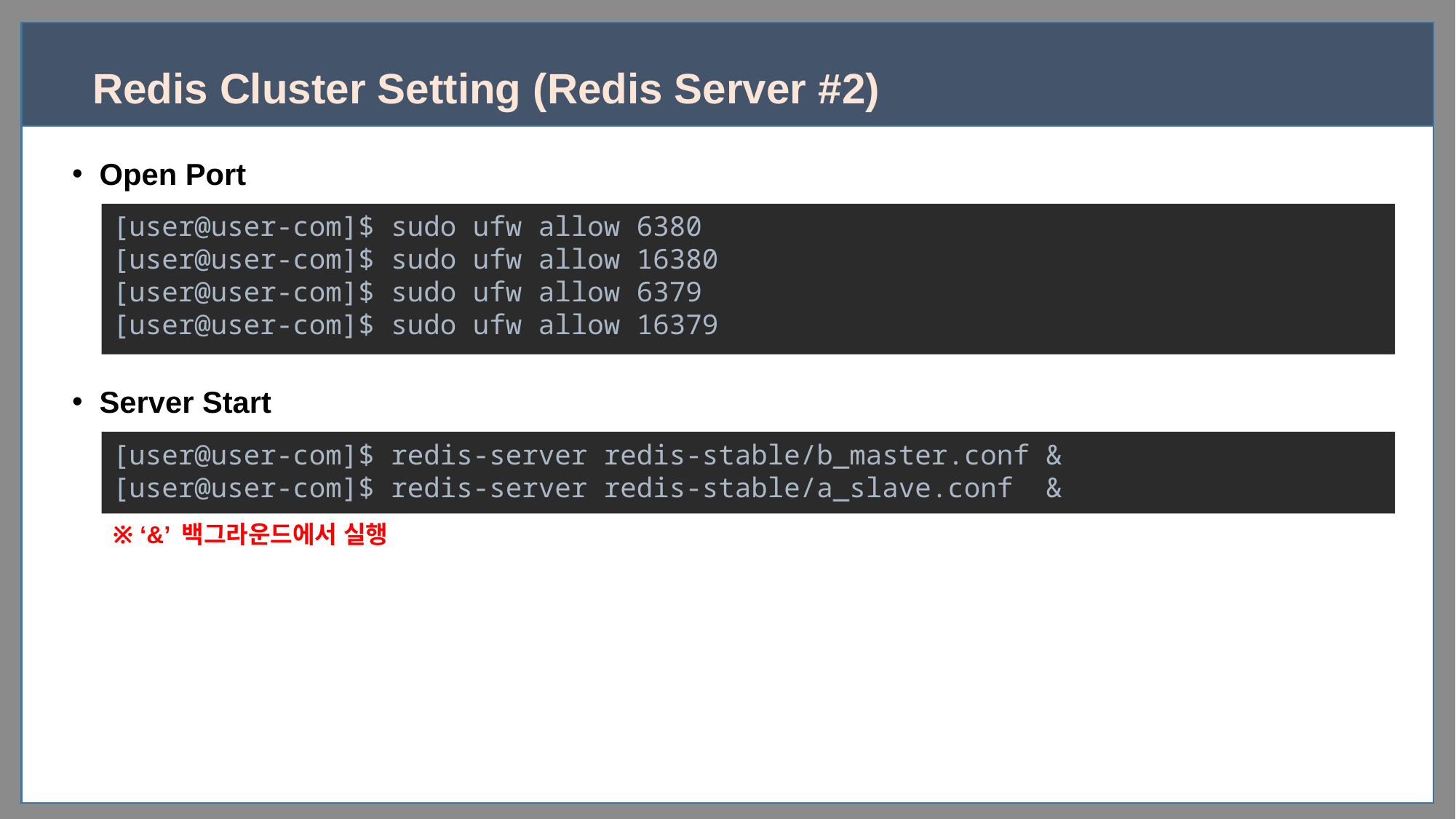

# Redis Cluster Setting (Redis Server #2)
Open Port
[user@user-com]$ sudo ufw allow 6380
[user@user-com]$ sudo ufw allow 16380
[user@user-com]$ sudo ufw allow 6379
[user@user-com]$ sudo ufw allow 16379

Server Start
[user@user-com]$ redis-server redis-stable/b_master.conf &
[user@user-com]$ redis-server redis-stable/a_slave.conf  &
※ ‘&’ 백그라운드에서 실행